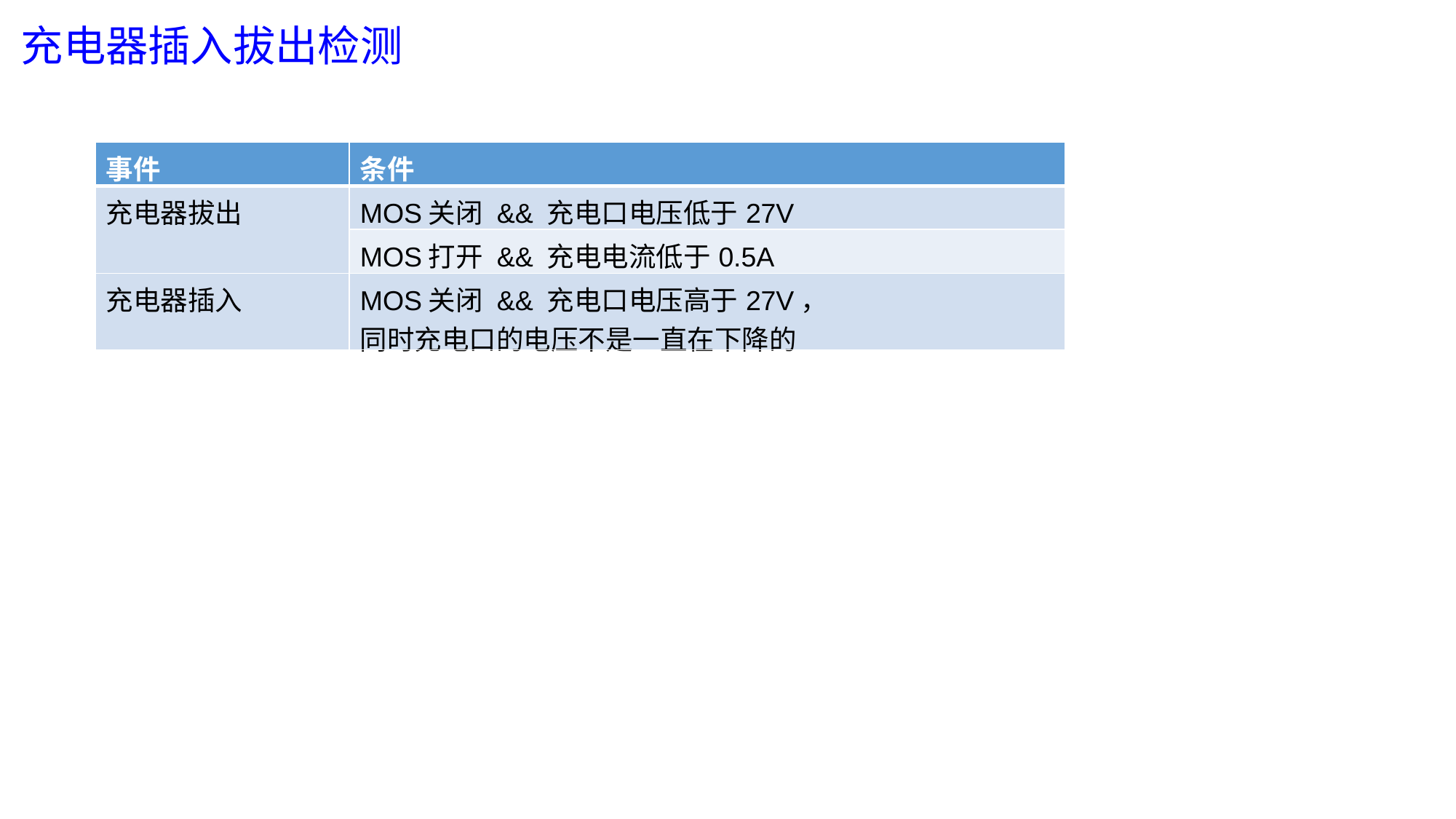

充电器插入拔出检测
| 事件 | 条件 |
| --- | --- |
| 充电器拔出 | MOS关闭 && 充电口电压低于27V |
|  | MOS打开 && 充电电流低于0.5A |
| 充电器插入 | MOS关闭 && 充电口电压高于27V， 同时充电口的电压不是一直在下降的 |